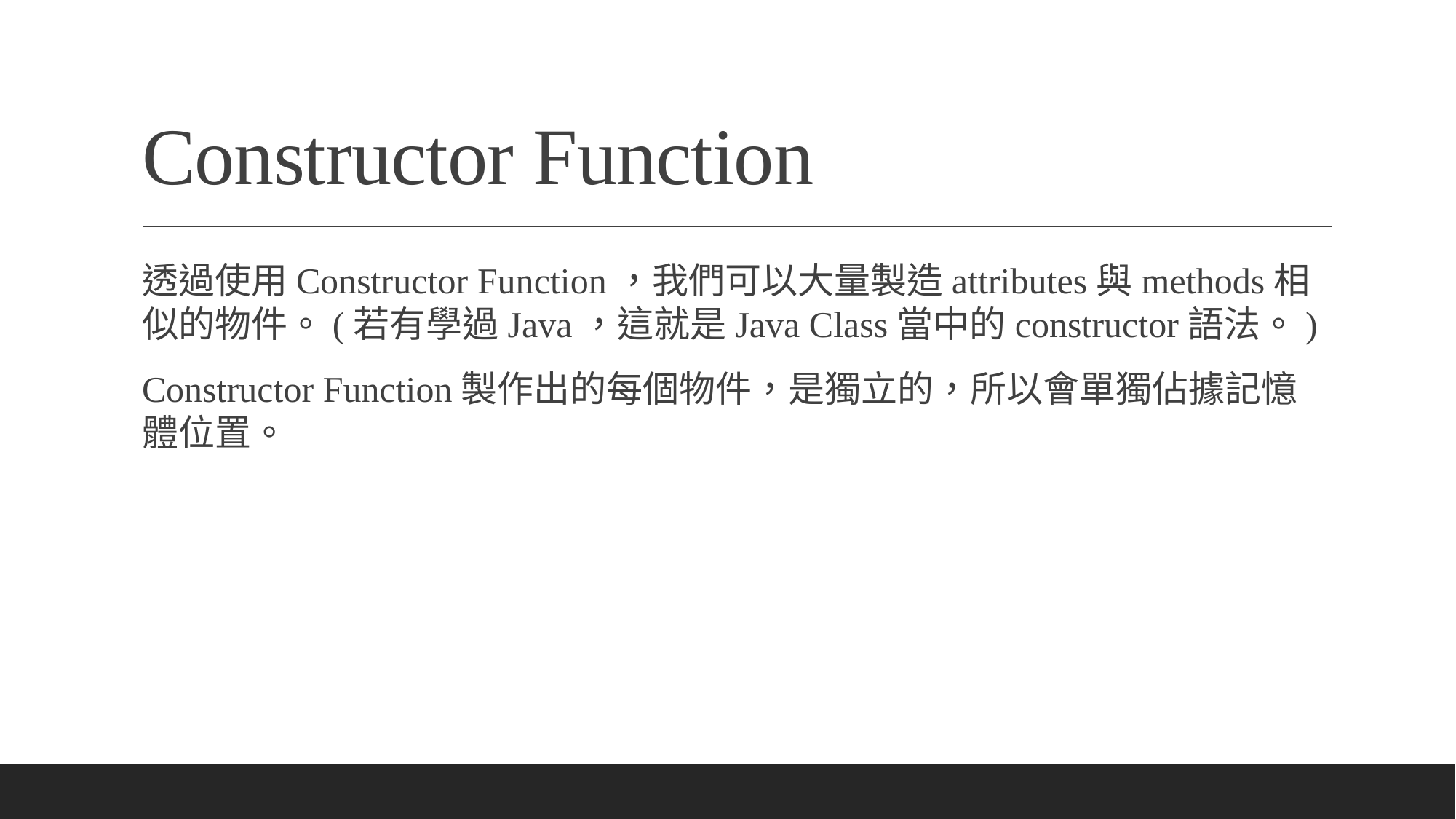

# Constructor Function
透過使用Constructor Function，我們可以大量製造attributes與methods相似的物件。(若有學過Java，這就是Java Class當中的constructor語法。)
Constructor Function製作出的每個物件，是獨立的，所以會單獨佔據記憶體位置。